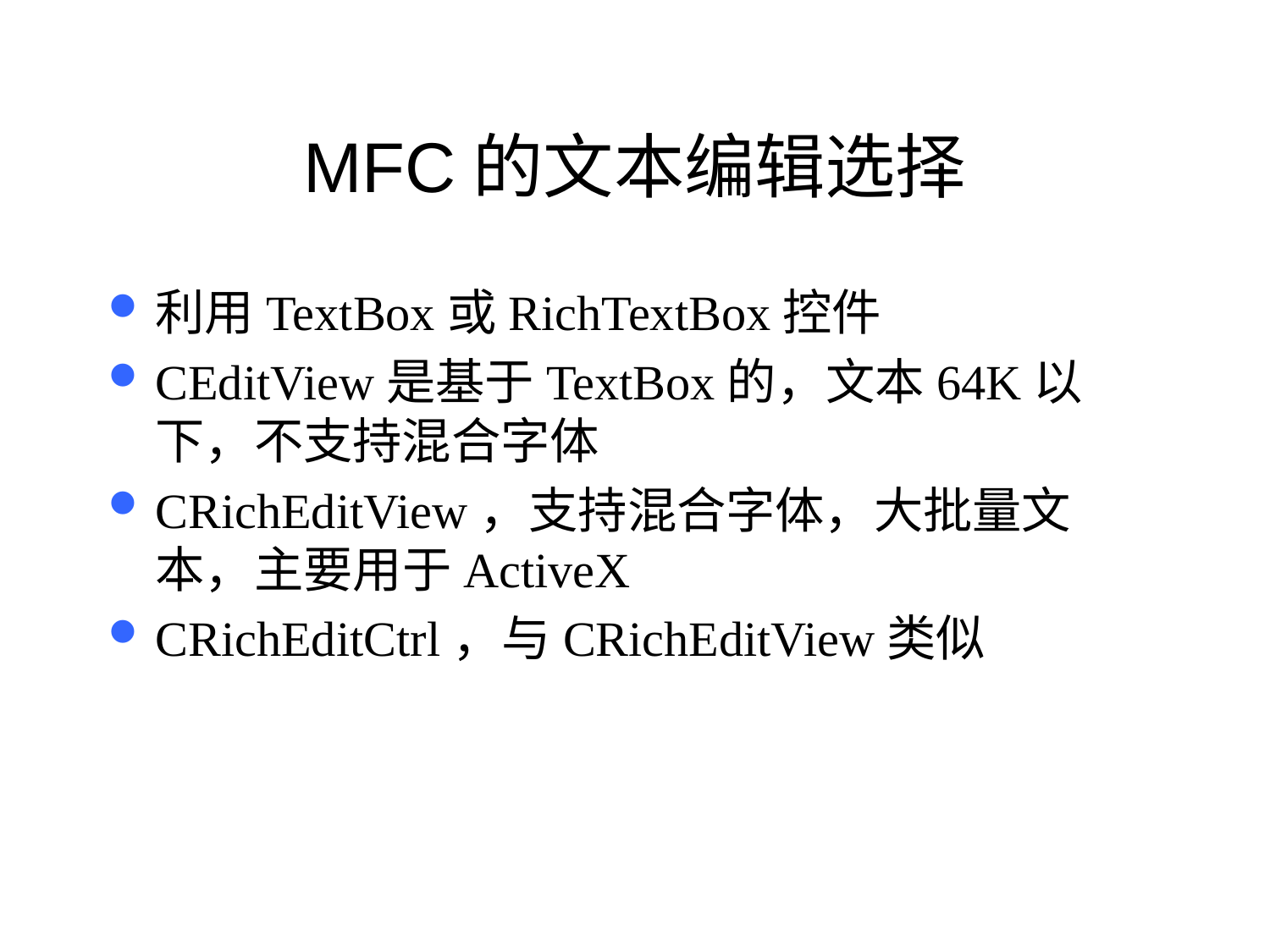

# MFC的文本编辑选择
利用TextBox或RichTextBox控件
CEditView是基于TextBox的，文本64K以下，不支持混合字体
CRichEditView，支持混合字体，大批量文本，主要用于ActiveX
CRichEditCtrl，与CRichEditView类似
102